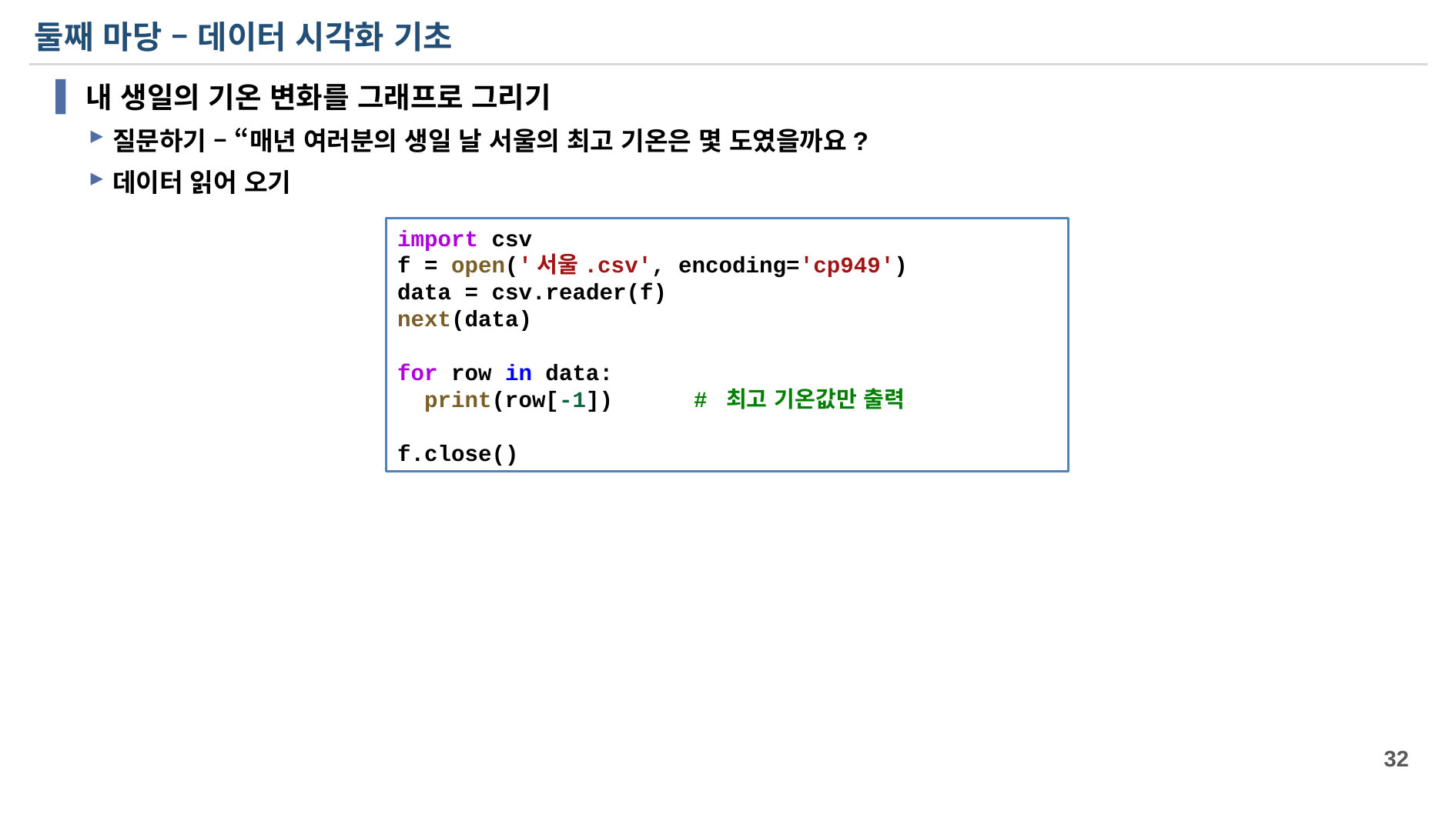

# 둘째 마당 – 데이터 시각화 기초
내 생일의 기온 변화를 그래프로 그리기
질문하기 – “매년 여러분의 생일 날 서울의 최고 기온은 몇 도였을까요?
데이터 읽어 오기

import csv
f = open('서울.csv', encoding='cp949')
data = csv.reader(f)
next(data)
for row in data:
  print(row[-1])      # 최고 기온값만 출력
f.close()
32